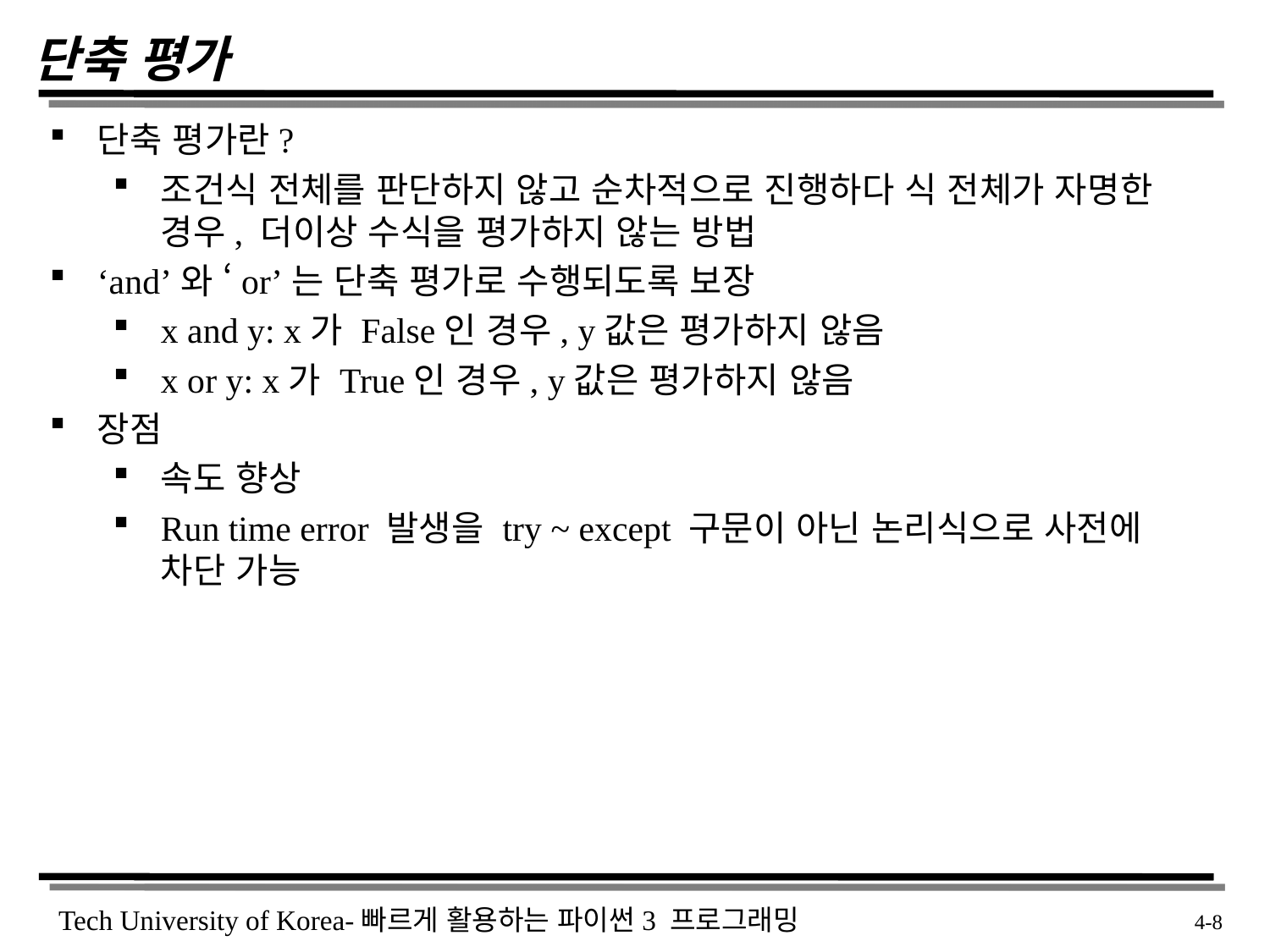

# 단축 평가
단축 평가란?
조건식 전체를 판단하지 않고 순차적으로 진행하다 식 전체가 자명한 경우, 더이상 수식을 평가하지 않는 방법
‘and’와 ‘or’는 단축 평가로 수행되도록 보장
x and y: x가 False인 경우, y값은 평가하지 않음
x or y: x가 True인 경우, y값은 평가하지 않음
장점
속도 향상
Run time error 발생을 try ~ except 구문이 아닌 논리식으로 사전에 차단 가능

 4-8